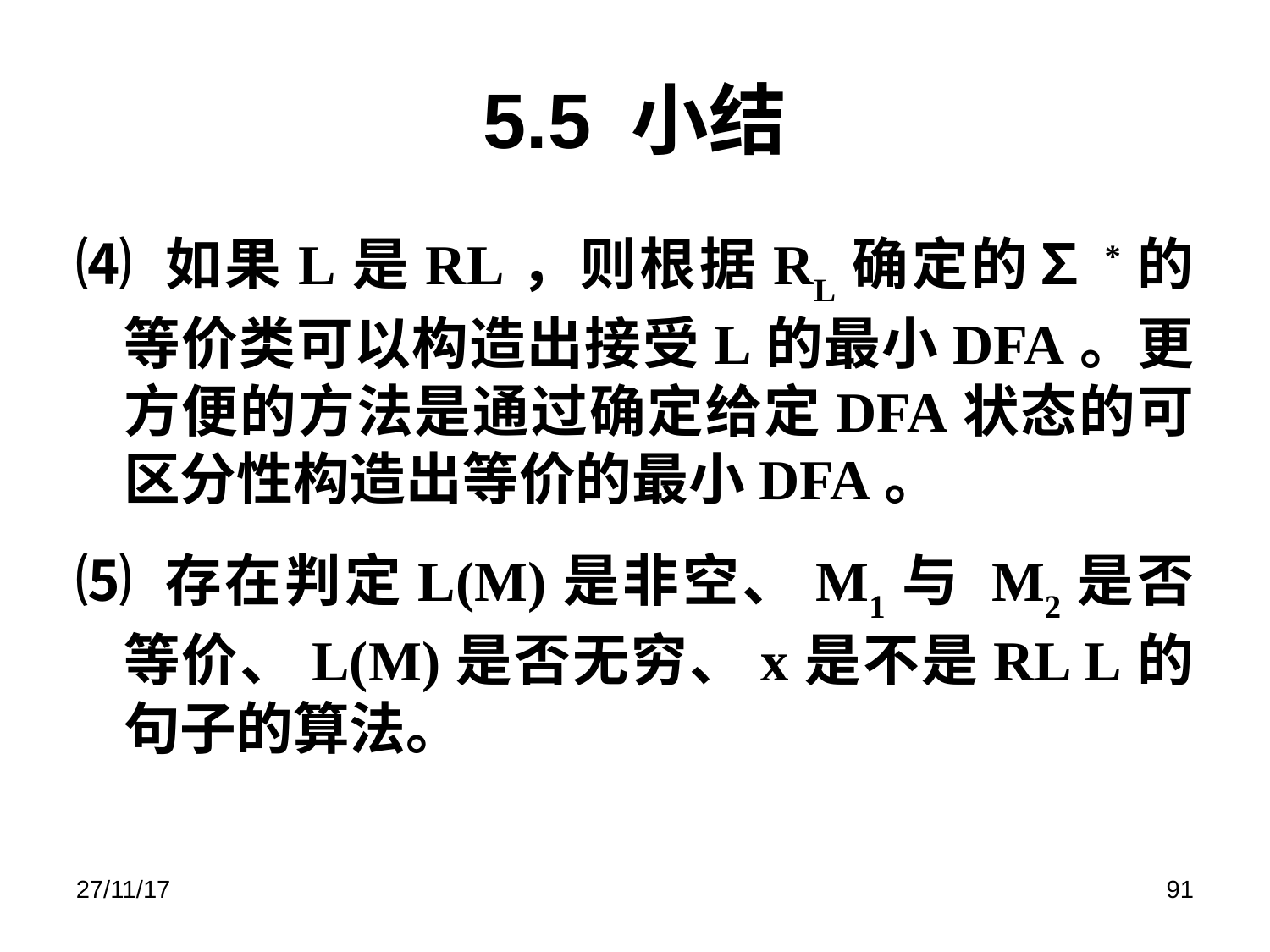

# 5.5 小结
⑷ 如果L是RL，则根据RL确定的∑*的等价类可以构造出接受L的最小DFA。更方便的方法是通过确定给定DFA状态的可区分性构造出等价的最小DFA。
⑸ 存在判定L(M)是非空、M1与 M2是否等价、L(M)是否无穷、x是不是RL L的句子的算法。
27/11/17
91